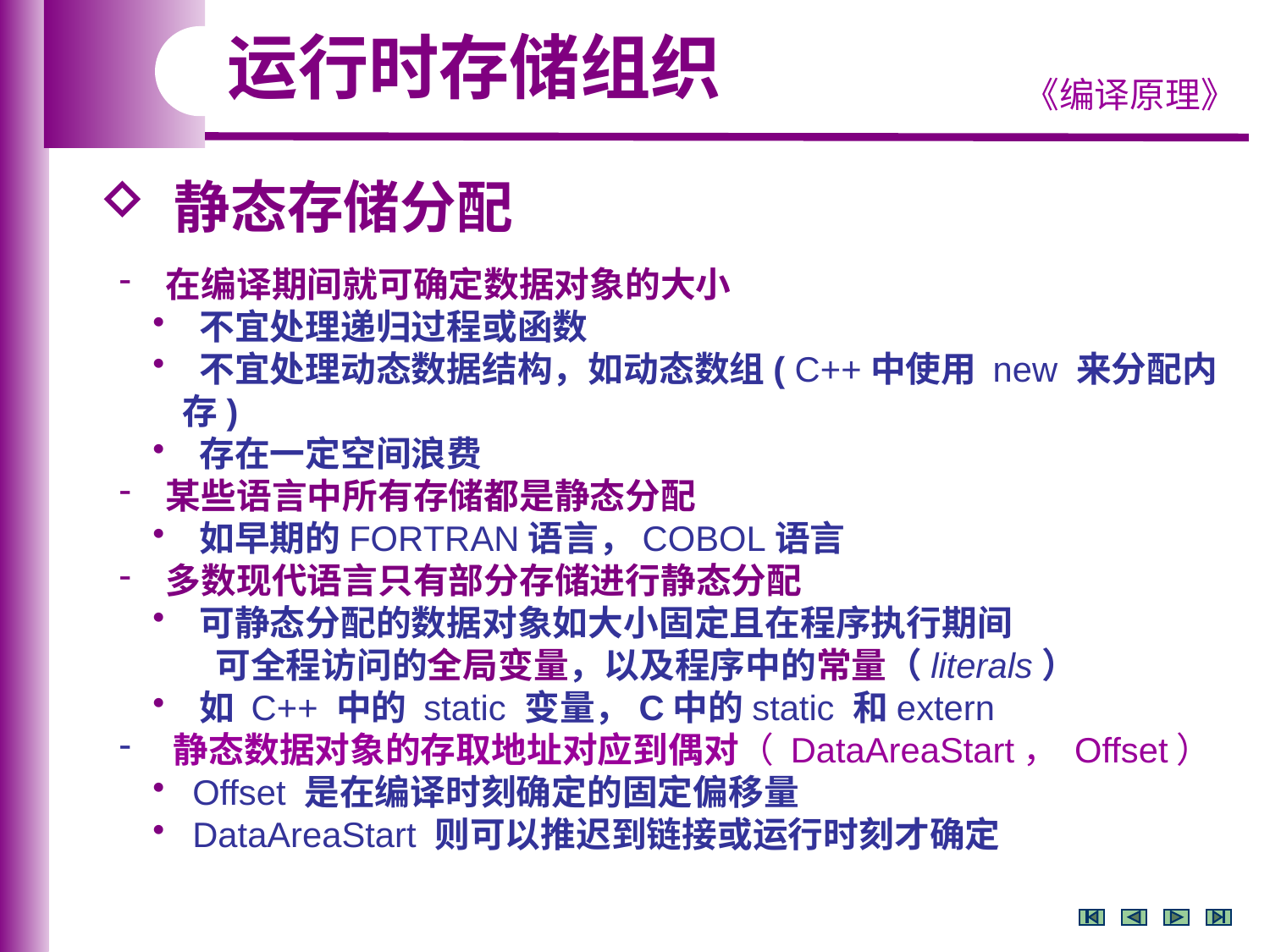

运行时存储组织
 静态存储分配
 在编译期间就可确定数据对象的大小
 不宜处理递归过程或函数
 不宜处理动态数据结构，如动态数组( C++中使用 new 来分配内存)
 存在一定空间浪费
 某些语言中所有存储都是静态分配
 如早期的FORTRAN语言，COBOL语言
 多数现代语言只有部分存储进行静态分配
 可静态分配的数据对象如大小固定且在程序执行期间
   可全程访问的全局变量，以及程序中的常量（literals）
 如 C++ 中的 static 变量，C中的static 和extern
  静态数据对象的存取地址对应到偶对（ DataAreaStart， Offset）
 Offset 是在编译时刻确定的固定偏移量
 DataAreaStart 则可以推迟到链接或运行时刻才确定